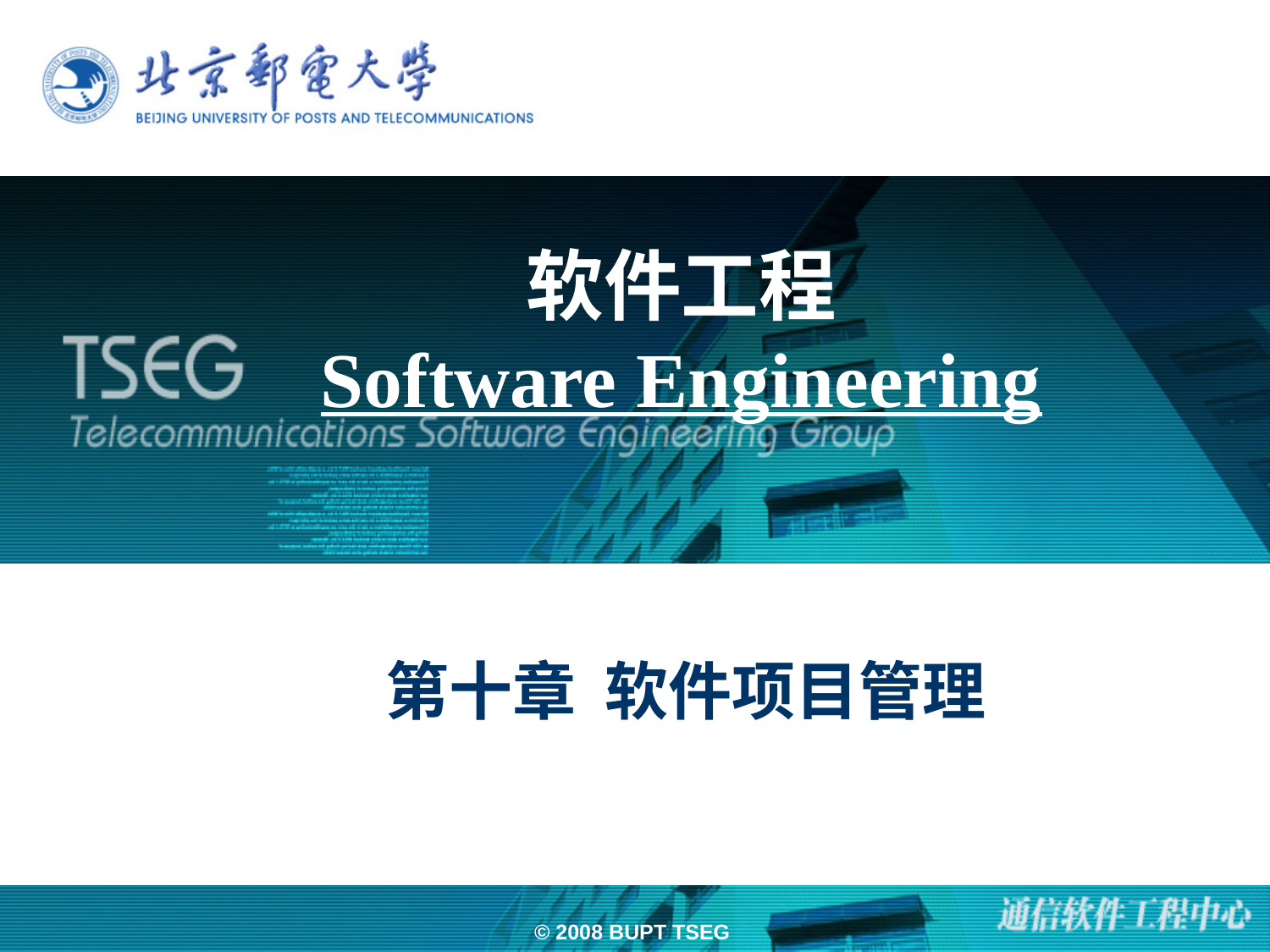

# 软件工程 Software Engineering
第十章  软件项目管理
© 2008 BUPT TSEG